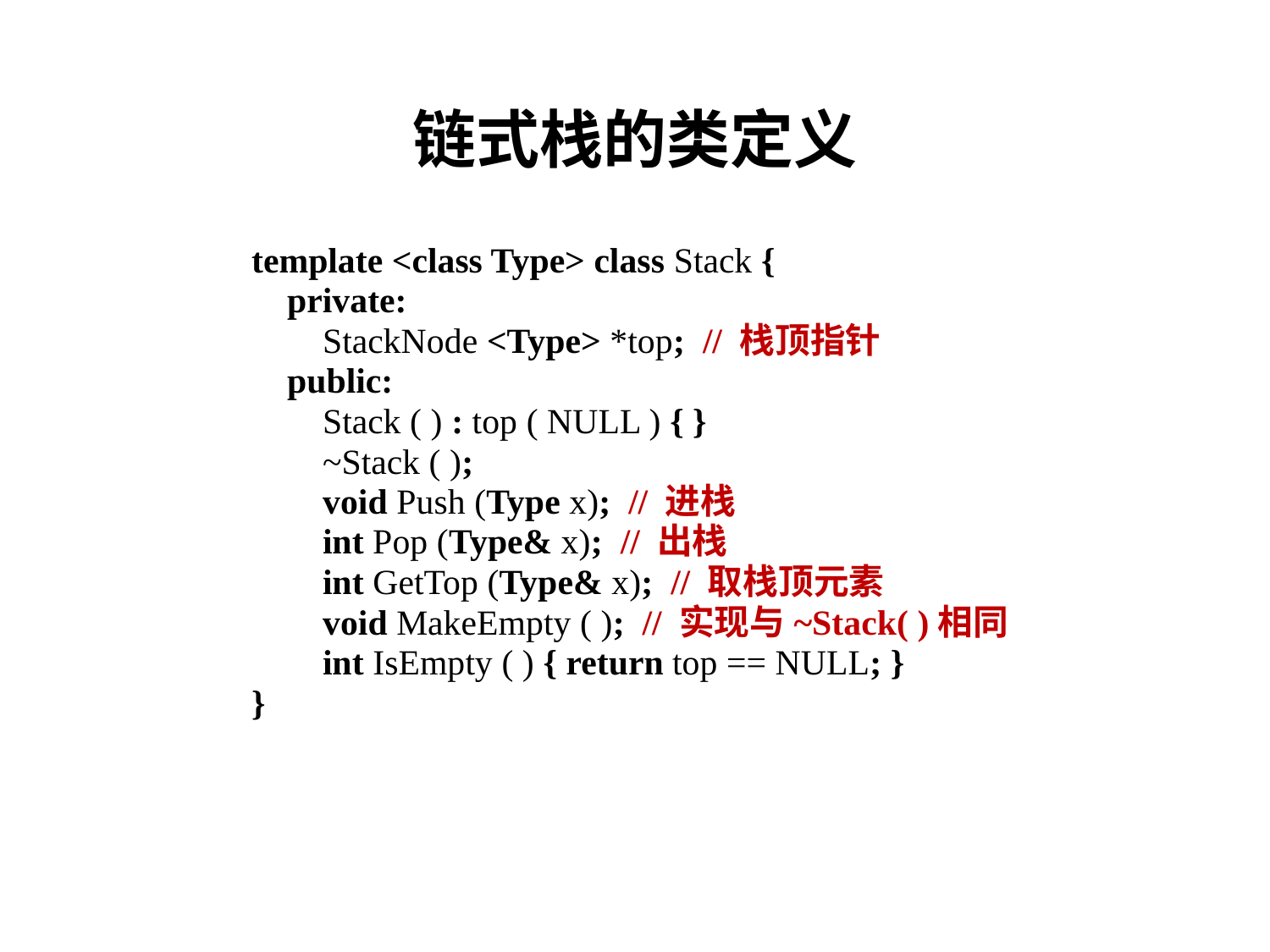

# 链式栈的类定义
template <class Type> class Stack {
    private:
        StackNode <Type> *top;  // 栈顶指针
    public:
        Stack ( ) : top ( NULL ) { }
        ~Stack ( );
        void Push (Type x);  // 进栈
        int Pop (Type& x);  // 出栈
        int GetTop (Type& x);  // 取栈顶元素
        void MakeEmpty ( );  // 实现与~Stack( )相同
        int IsEmpty ( ) { return top == NULL; }
}